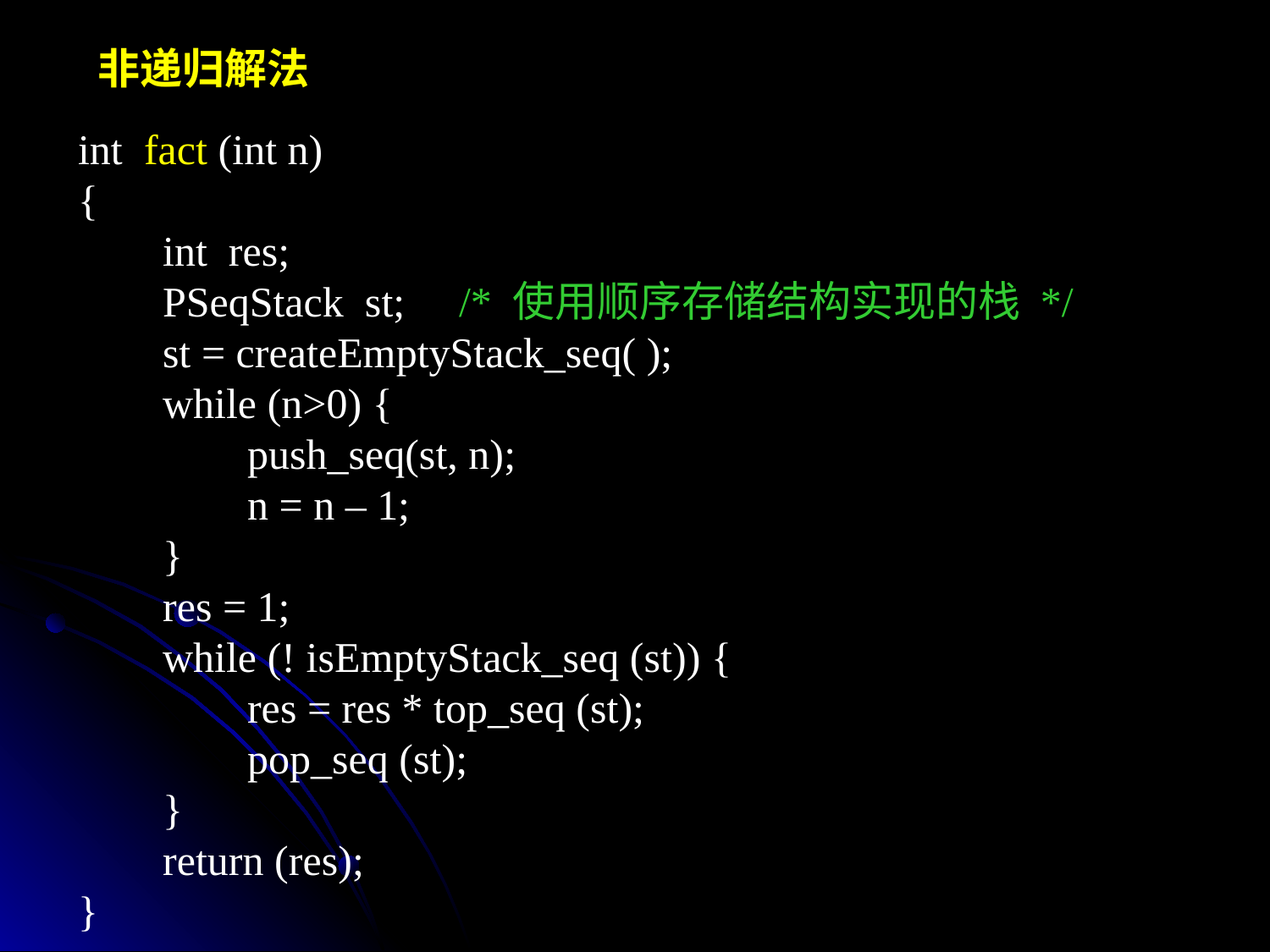

非递归解法
int  fact (int n)
{
        int  res;
        PSeqStack  st;  	/* 使用顺序存储结构实现的栈 */
        st = createEmptyStack_seq( );
        while (n>0) {
                push_seq(st, n);
                n = n – 1;
        }
        res = 1;
        while (! isEmptyStack_seq (st)) {
                res = res * top_seq (st);
                pop_seq (st);
        }
        return (res);
}